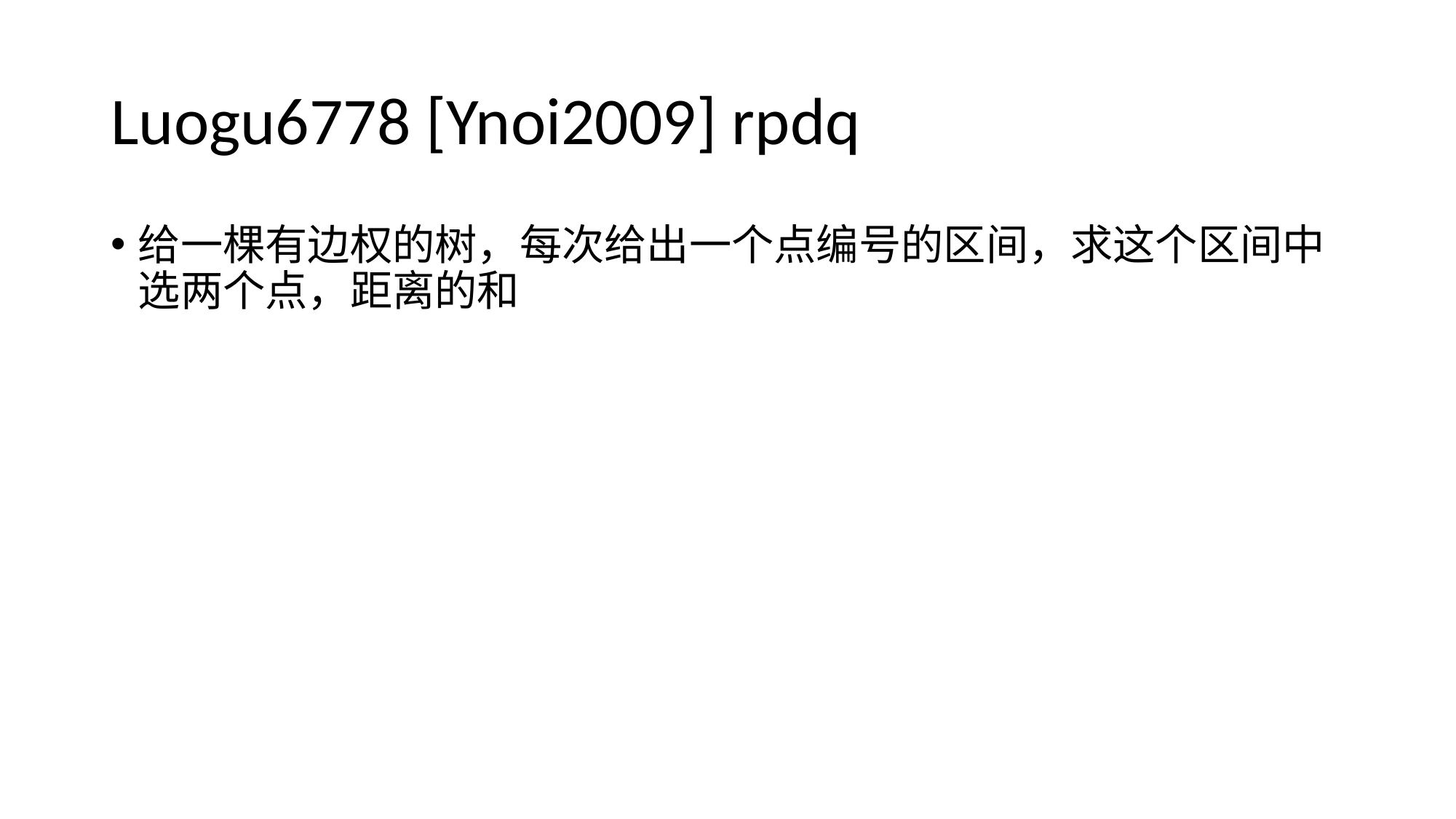

# Luogu6778 [Ynoi2009] rpdq
给一棵有边权的树，每次给出一个点编号的区间，求这个区间中选两个点，距离的和